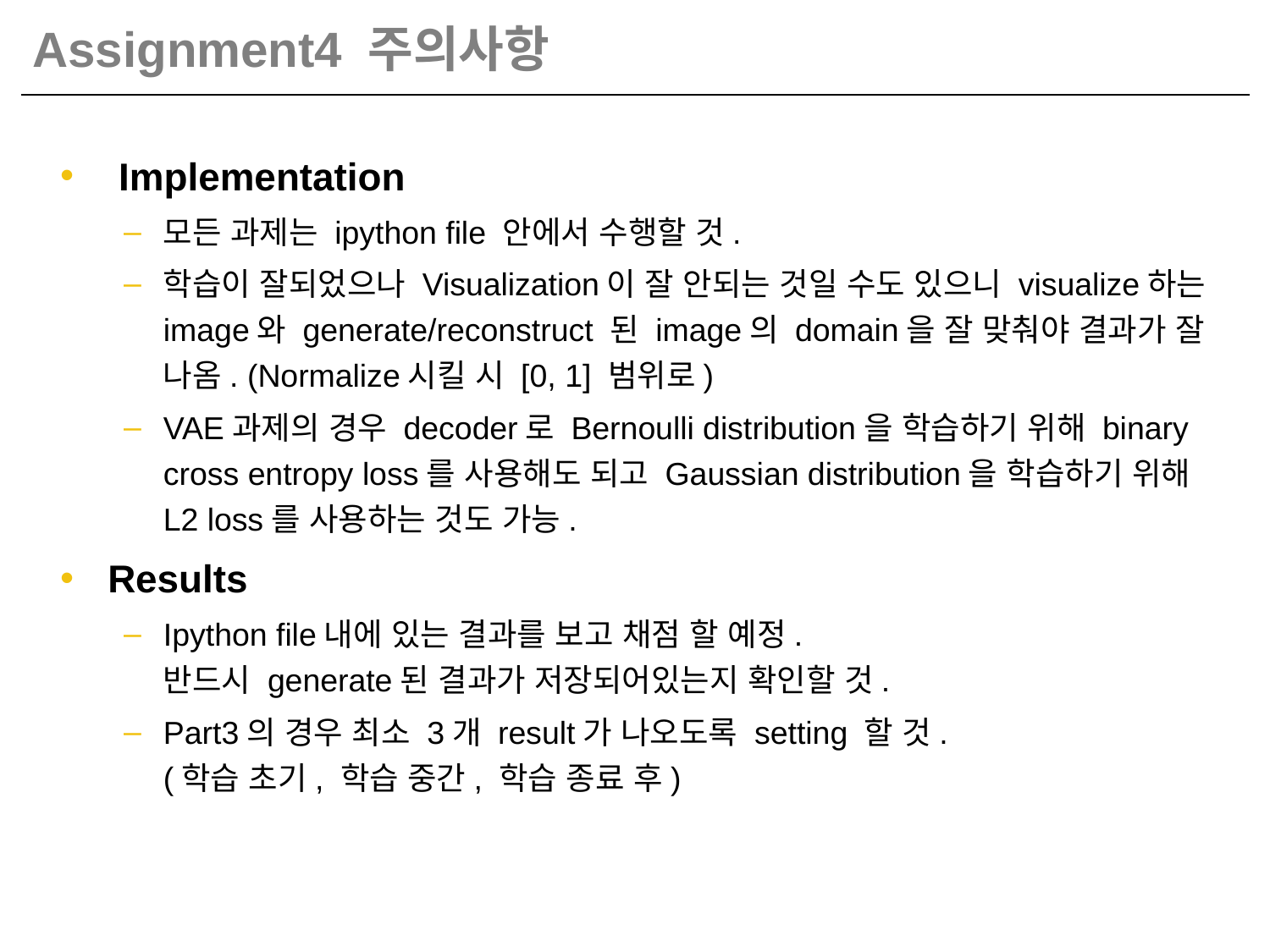

# Assignment4 주의사항
 Implementation
모든 과제는 ipython file 안에서 수행할 것.
학습이 잘되었으나 Visualization이 잘 안되는 것일 수도 있으니 visualize하는 image와 generate/reconstruct 된 image의 domain을 잘 맞춰야 결과가 잘 나옴. (Normalize시킬 시 [0, 1] 범위로)
VAE과제의 경우 decoder로 Bernoulli distribution을 학습하기 위해 binary cross entropy loss를 사용해도 되고 Gaussian distribution을 학습하기 위해 L2 loss를 사용하는 것도 가능.
Results
Ipython file내에 있는 결과를 보고 채점 할 예정.
반드시 generate된 결과가 저장되어있는지 확인할 것.
Part3의 경우 최소 3개 result가 나오도록 setting 할 것.
(학습 초기, 학습 중간, 학습 종료 후)